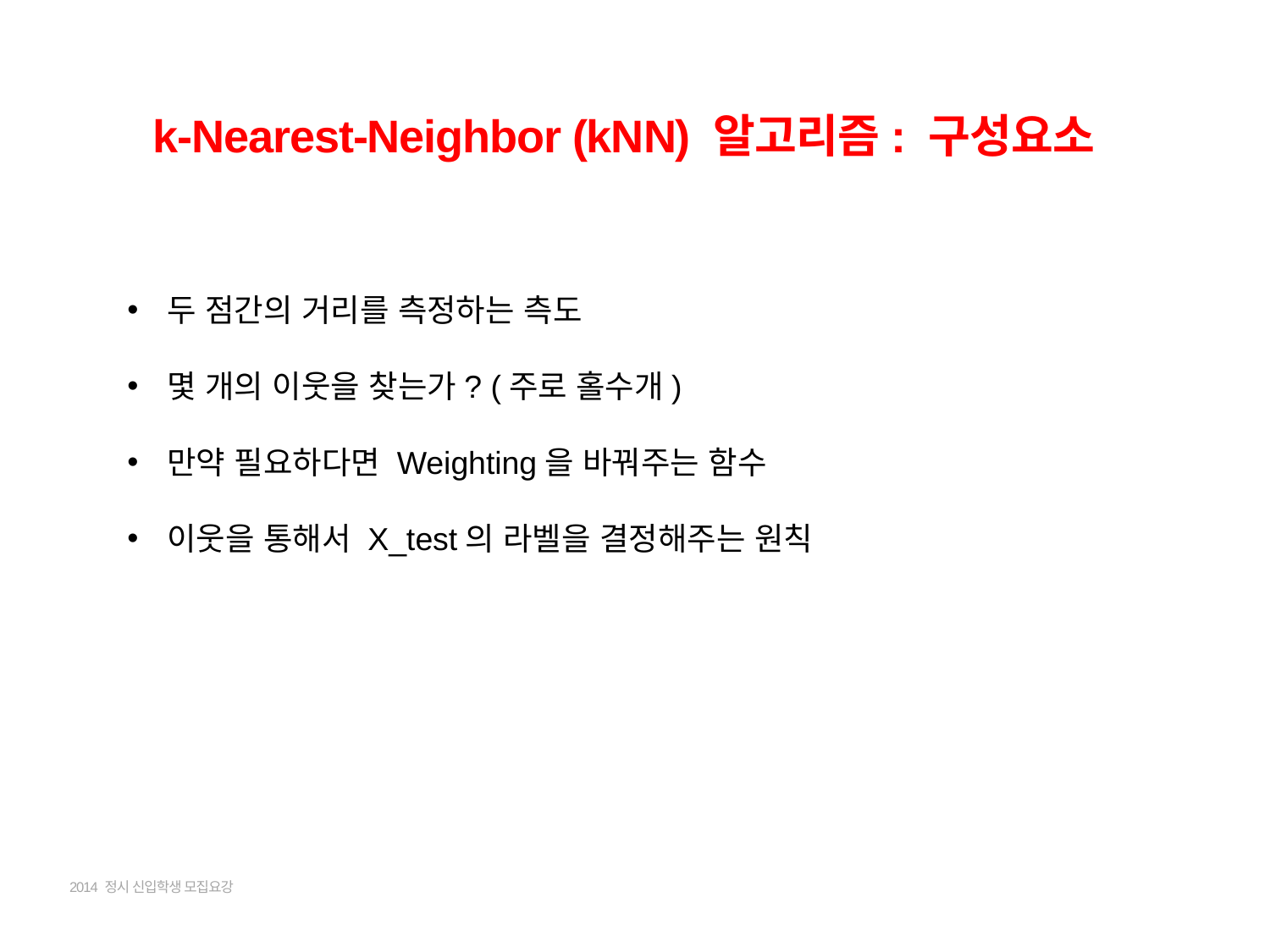

k-Nearest-Neighbor (kNN) 알고리즘: 구성요소
두 점간의 거리를 측정하는 측도
몇 개의 이웃을 찾는가? (주로 홀수개)
만약 필요하다면 Weighting을 바꿔주는 함수
이웃을 통해서 X_test의 라벨을 결정해주는 원칙

2014 정시 신입학생 모집요강